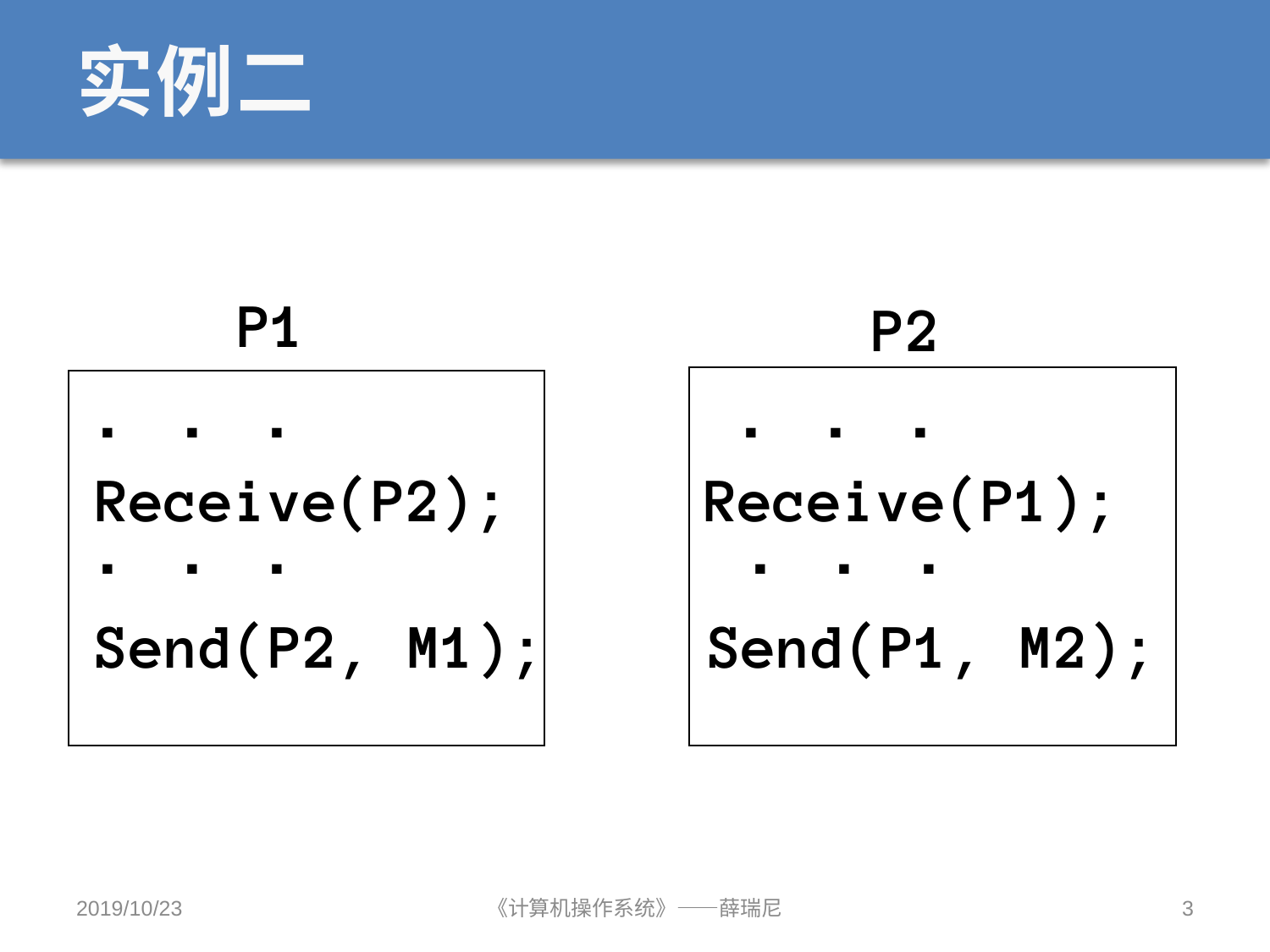

# 实例二
P1
P2
. . .
. . .

Receive(P2);
Receive(P1);
. . .
. . .
Send(P2, M1);
Send(P1, M2);
2019/10/23
《计算机操作系统》——薛瑞尼
3